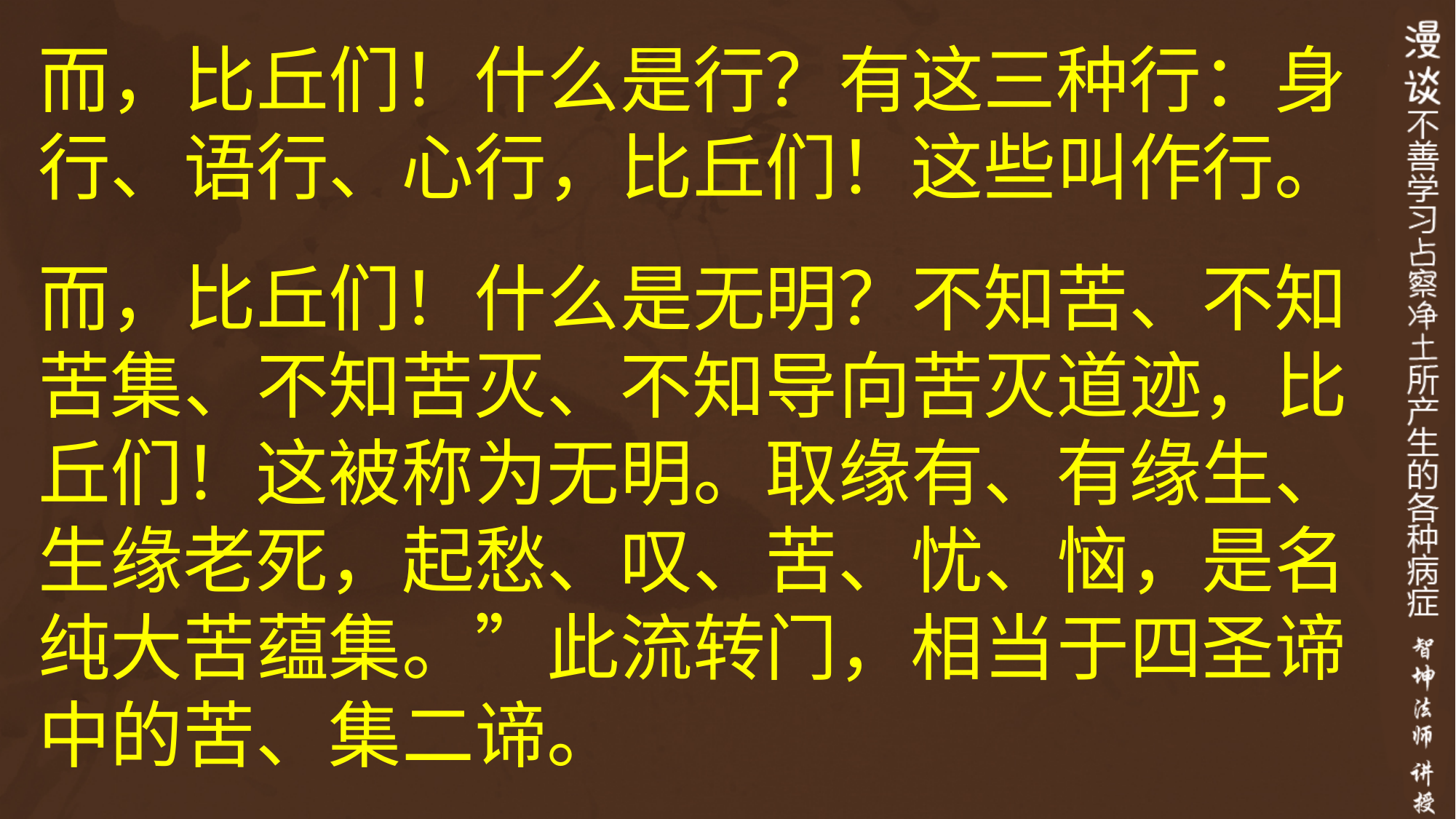

而，比丘们！什么是行？有这三种行：身行、语行、心行，比丘们！这些叫作行。

而，比丘们！什么是无明？不知苦、不知苦集、不知苦灭、不知导向苦灭道迹，比丘们！这被称为无明。取缘有、有缘生、生缘老死，起愁、叹、苦、忧、恼，是名纯大苦蕴集。”此流转门，相当于四圣谛中的苦、集二谛。